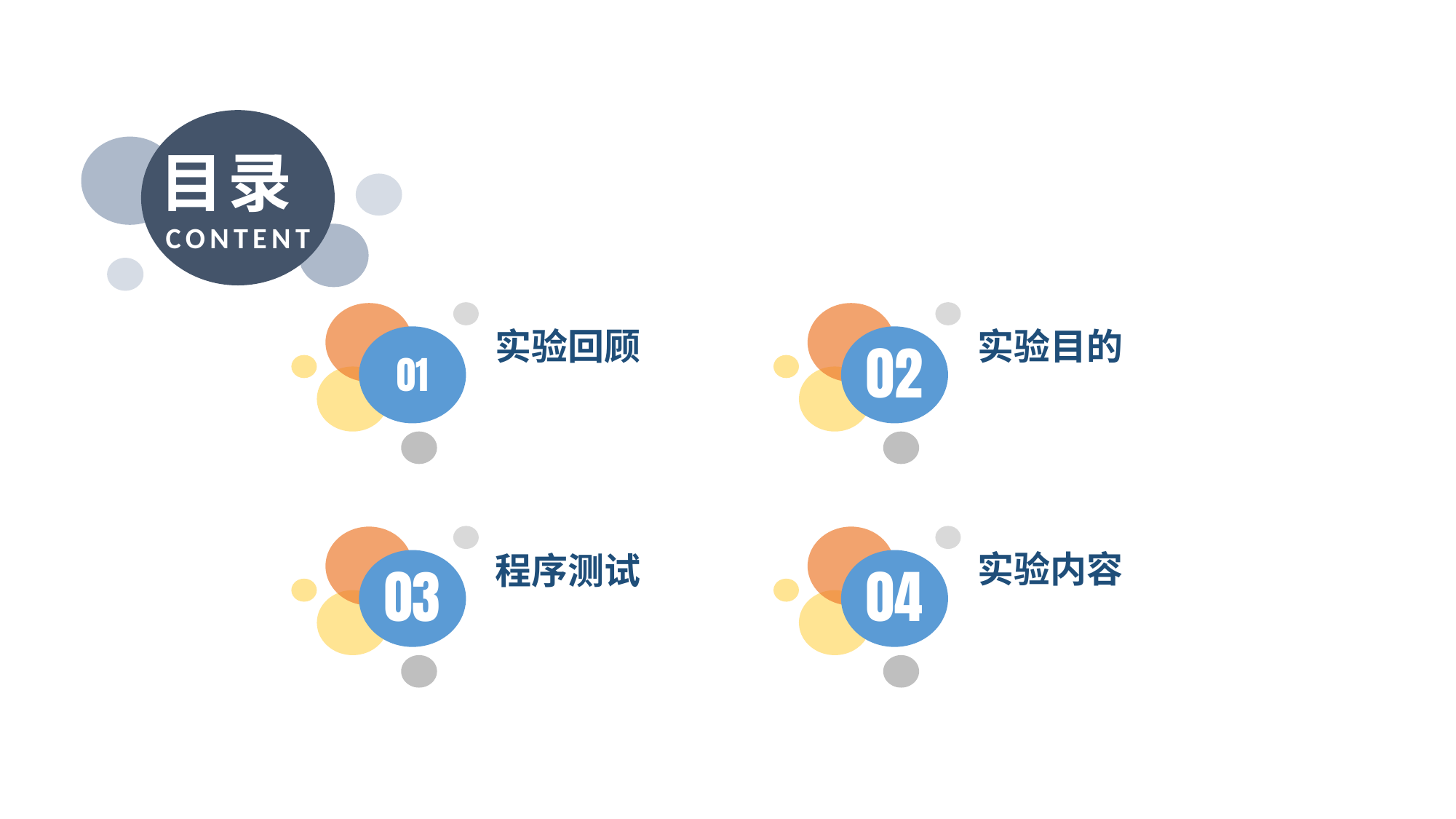

目录
CONTENT

01

02

实验回顾
实验目的

03

04

程序测试
实验内容